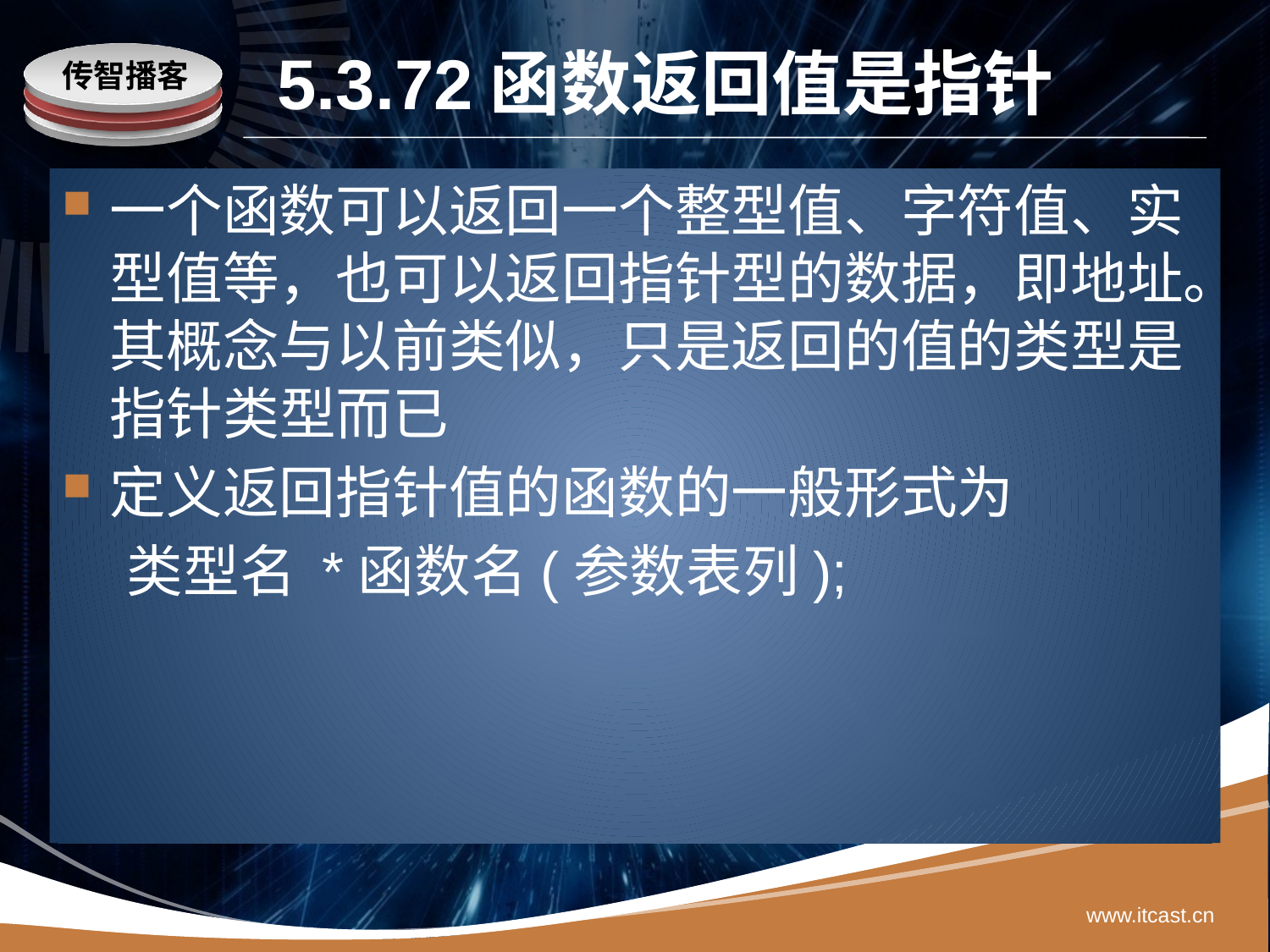

# 5.3.72函数返回值是指针
一个函数可以返回一个整型值、字符值、实型值等，也可以返回指针型的数据，即地址。其概念与以前类似，只是返回的值的类型是指针类型而已
定义返回指针值的函数的一般形式为
    类型名 *函数名(参数表列);

www.itcast.cn